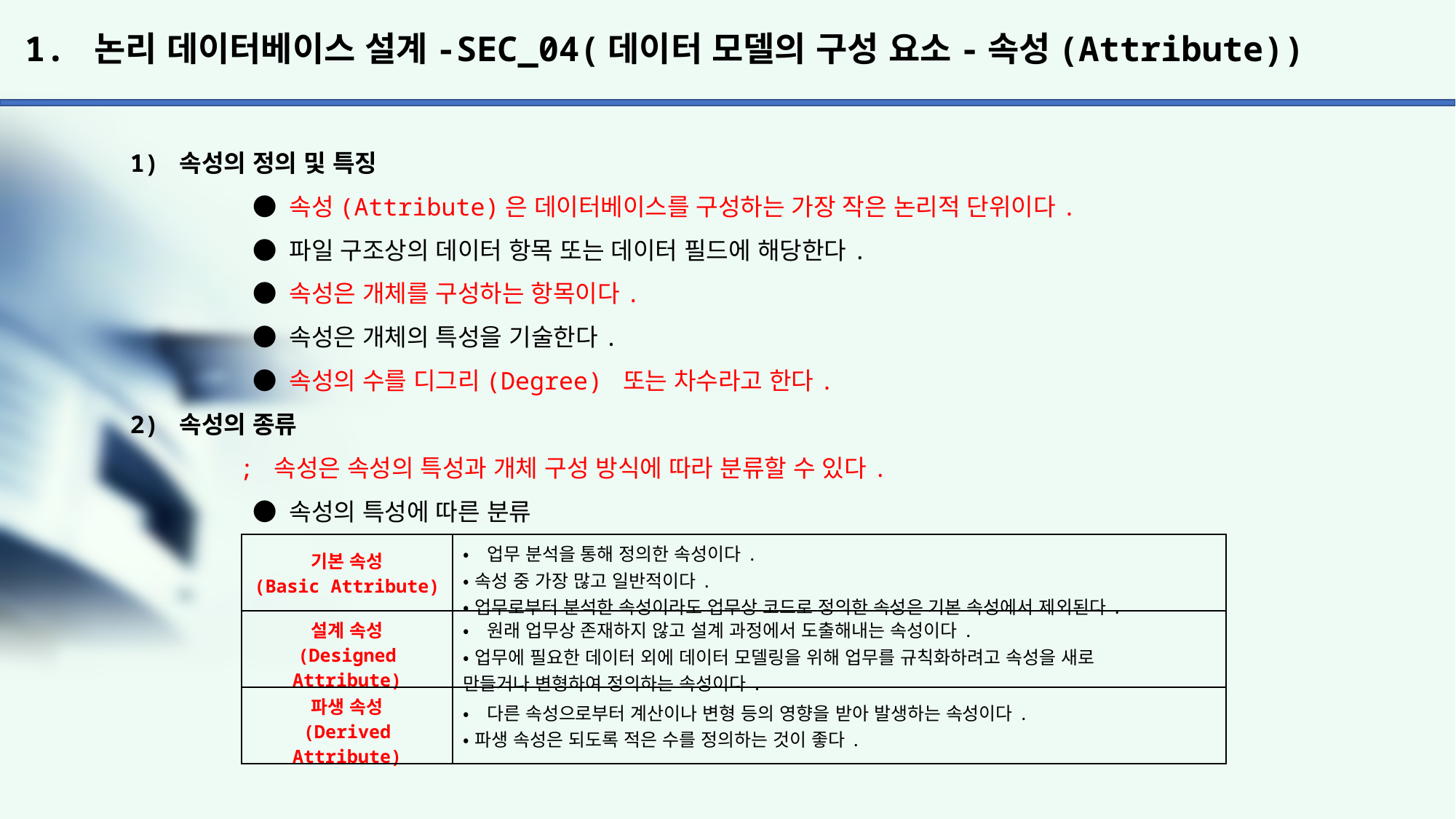

# 1. 논리 데이터베이스 설계-SEC_04(데이터 모델의 구성 요소-속성(Attribute))
1) 속성의 정의 및 특징
	  ● 속성(Attribute)은 데이터베이스를 구성하는 가장 작은 논리적 단위이다.
	  ● 파일 구조상의 데이터 항목 또는 데이터 필드에 해당한다.
	  ● 속성은 개체를 구성하는 항목이다.
	  ● 속성은 개체의 특성을 기술한다.
	  ● 속성의 수를 디그리(Degree) 또는 차수라고 한다.
2) 속성의 종류
	; 속성은 속성의 특성과 개체 구성 방식에 따라 분류할 수 있다.
	  ● 속성의 특성에 따른 분류
| 기본 속성 (Basic Attribute) | •업무 분석을 통해 정의한 속성이다. •속성 중 가장 많고 일반적이다. •업무로부터 분석한 속성이라도 업무상 코드로 정의한 속성은 기본 속성에서 제외된다. |
| --- | --- |
| 설계 속성 (Designed Attribute) | •원래 업무상 존재하지 않고 설계 과정에서 도출해내는 속성이다. •업무에 필요한 데이터 외에 데이터 모델링을 위해 업무를 규칙화하려고 속성을 새로 만들거나 변형하여 정의하는 속성이다. |
| 파생 속성 (Derived Attribute) | •다른 속성으로부터 계산이나 변형 등의 영향을 받아 발생하는 속성이다. •파생 속성은 되도록 적은 수를 정의하는 것이 좋다. |